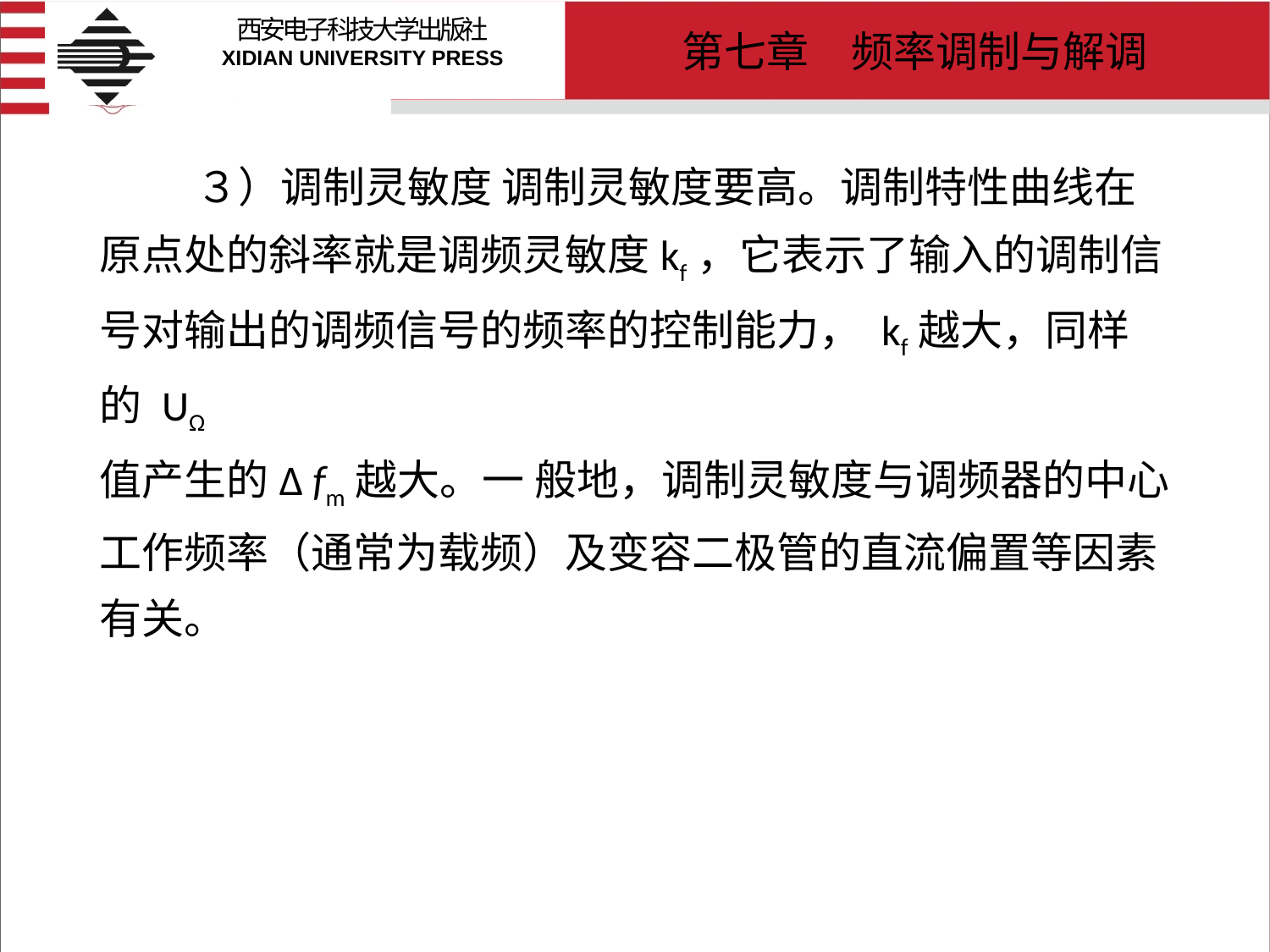

# ３）调制灵敏度 调制灵敏度要高。调制特性曲线在原点处的斜率就是调频灵敏度kf，它表示了输入的调制信号对输出的调频信号的频率的控制能力， kf越大，同样的 UΩ 值产生的Δ fm越大。一 般地，调制灵敏度与调频器的中心工作频率（通常为载频）及变容二极管的直流偏置等因素 有关。